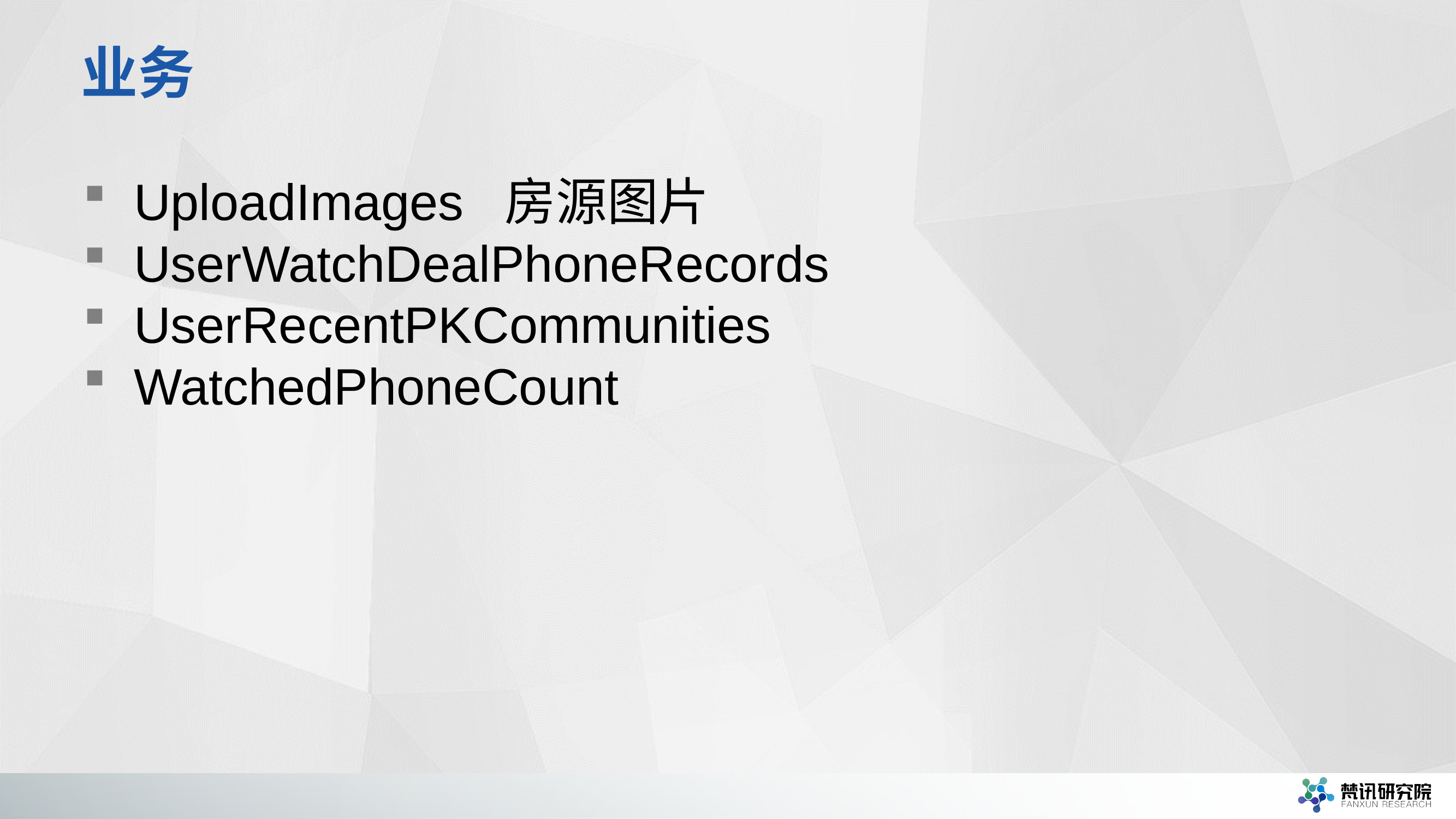

# 业务
UploadImages  房源图片
UserWatchDealPhoneRecords
UserRecentPKCommunities
WatchedPhoneCount